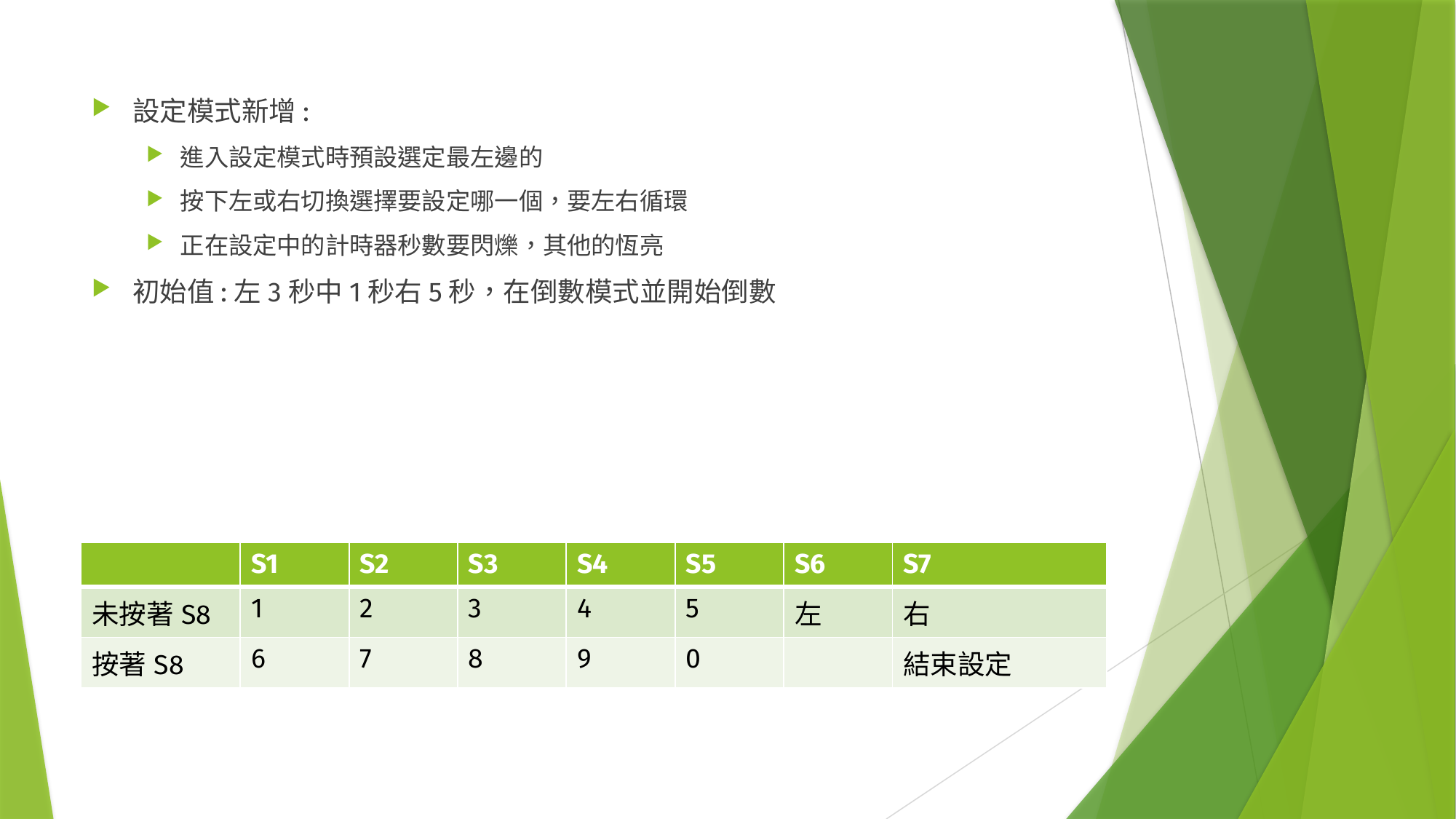

設定模式新增:
進入設定模式時預設選定最左邊的
按下左或右切換選擇要設定哪一個，要左右循環
正在設定中的計時器秒數要閃爍，其他的恆亮
初始值:左3秒中1秒右5秒，在倒數模式並開始倒數
|  | S1 | S2 | S3 | S4 | S5 | S6 | S7 |
| --- | --- | --- | --- | --- | --- | --- | --- |
| 未按著S8 | 1 | 2 | 3 | 4 | 5 | 左 | 右 |
| 按著S8 | 6 | 7 | 8 | 9 | 0 |  | 結束設定 |